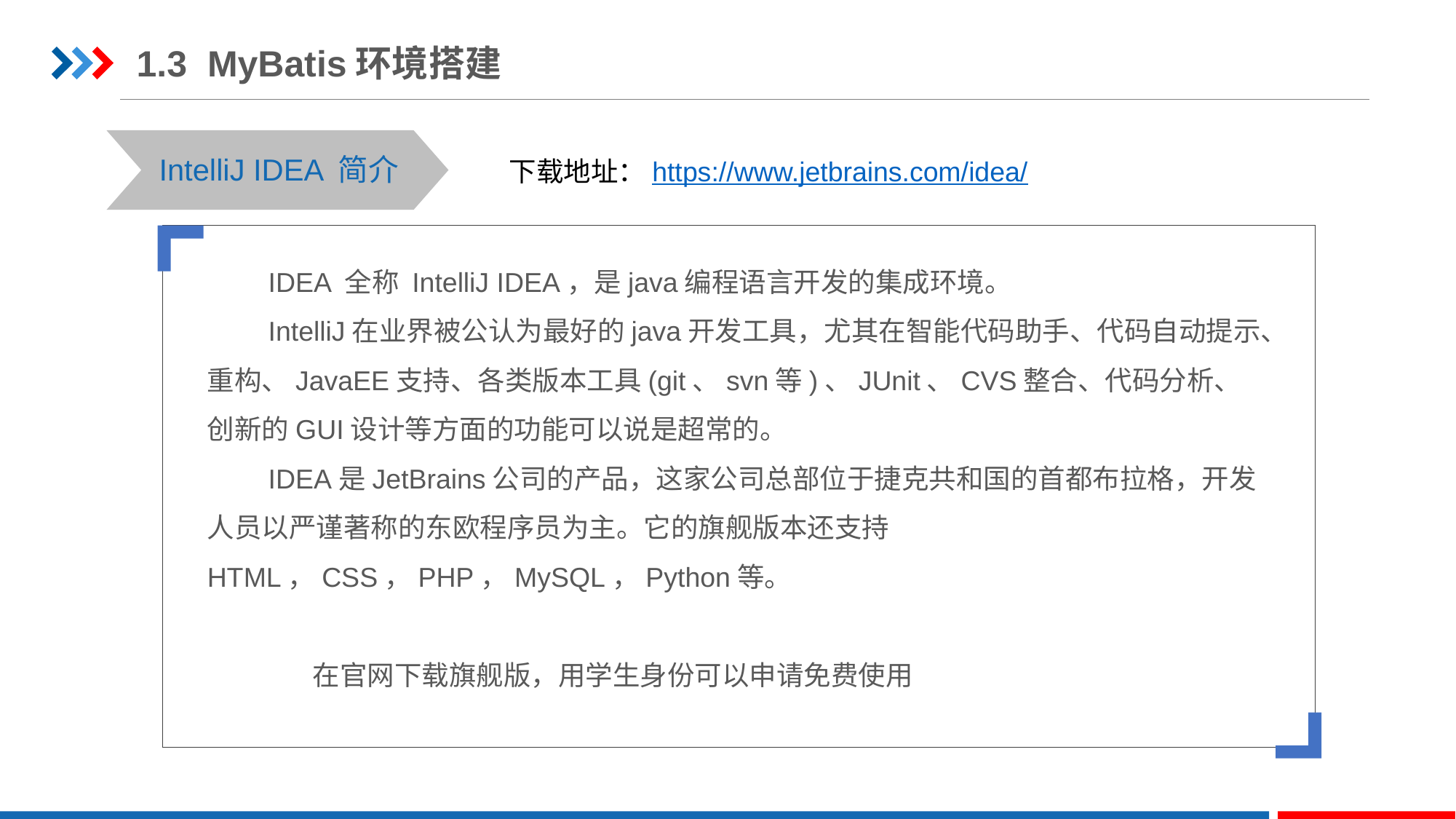

1.3  MyBatis环境搭建

 IntelliJ IDEA 简介
下载地址：https://www.jetbrains.com/idea/

        IDEA 全称 IntelliJ IDEA，是java编程语言开发的集成环境。
        IntelliJ在业界被公认为最好的java开发工具，尤其在智能代码助手、代码自动提示、重构、JavaEE支持、各类版本工具(git、svn等)、JUnit、CVS整合、代码分析、 创新的GUI设计等方面的功能可以说是超常的。
        IDEA是JetBrains公司的产品，这家公司总部位于捷克共和国的首都布拉格，开发人员以严谨著称的东欧程序员为主。它的旗舰版本还支持HTML，CSS，PHP，MySQL，Python等。

                在官网下载旗舰版，用学生身份可以申请免费使用